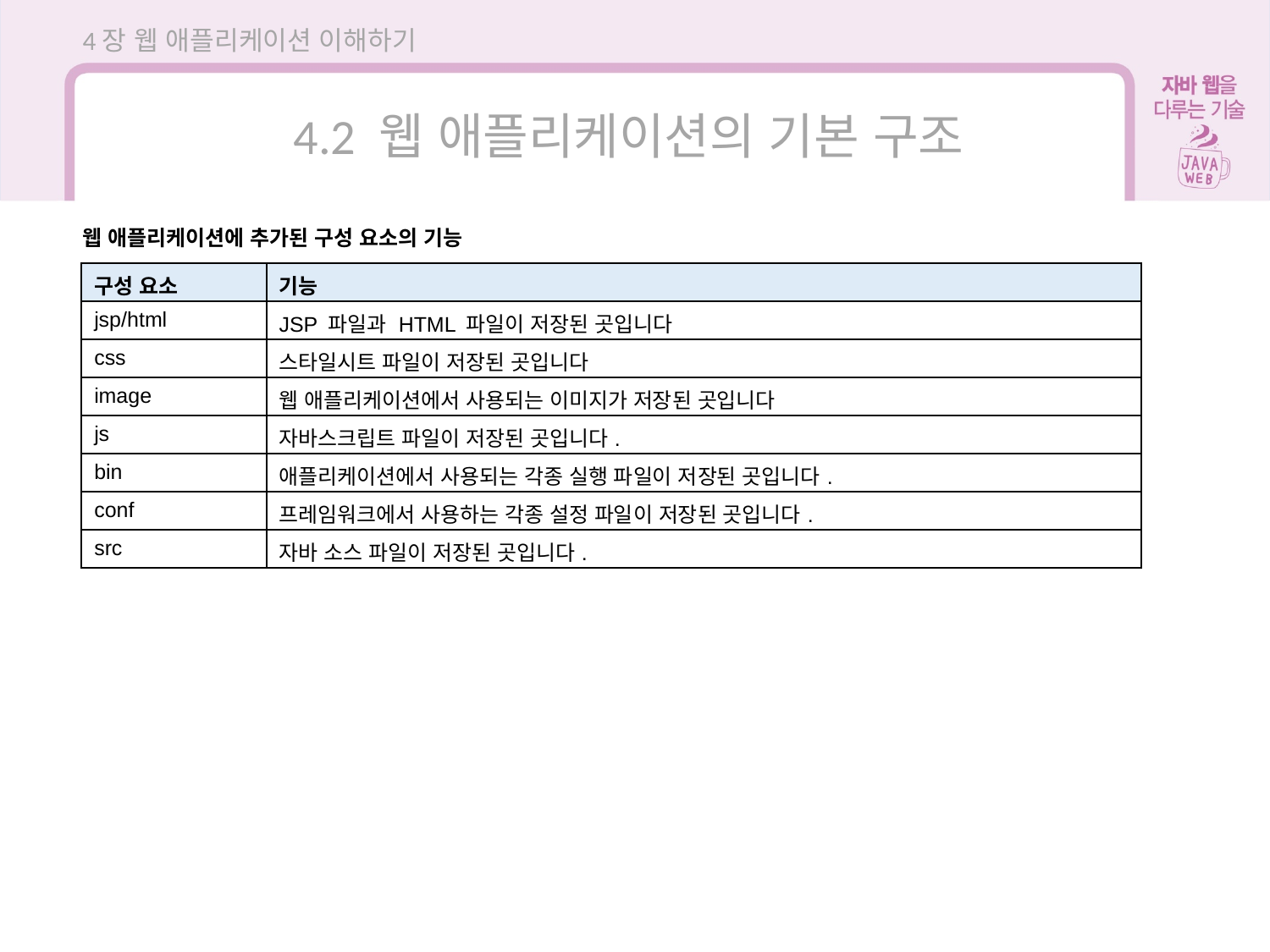

4장 웹 애플리케이션 이해하기
4.2 웹 애플리케이션의 기본 구조
웹 애플리케이션에 추가된 구성 요소의 기능
| 구성 요소 | 기능 |
| --- | --- |
| jsp/html | JSP 파일과 HTML 파일이 저장된 곳입니다 |
| css | 스타일시트 파일이 저장된 곳입니다 |
| image | 웹 애플리케이션에서 사용되는 이미지가 저장된 곳입니다 |
| js | 자바스크립트 파일이 저장된 곳입니다. |
| bin | 애플리케이션에서 사용되는 각종 실행 파일이 저장된 곳입니다. |
| conf | 프레임워크에서 사용하는 각종 설정 파일이 저장된 곳입니다. |
| src | 자바 소스 파일이 저장된 곳입니다. |